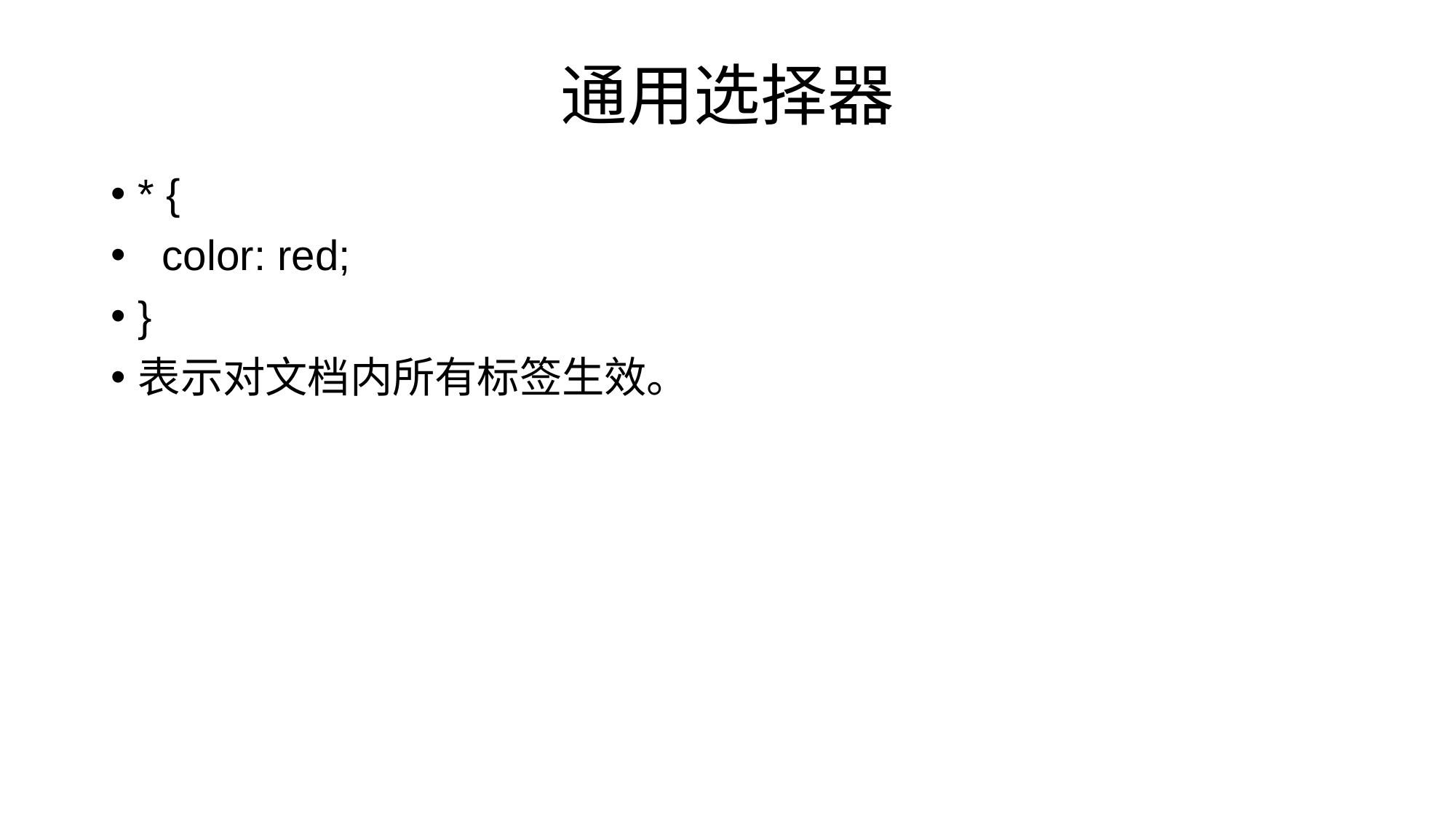

# 通用选择器
* {
  color: red;
}
表示对文档内所有标签生效。